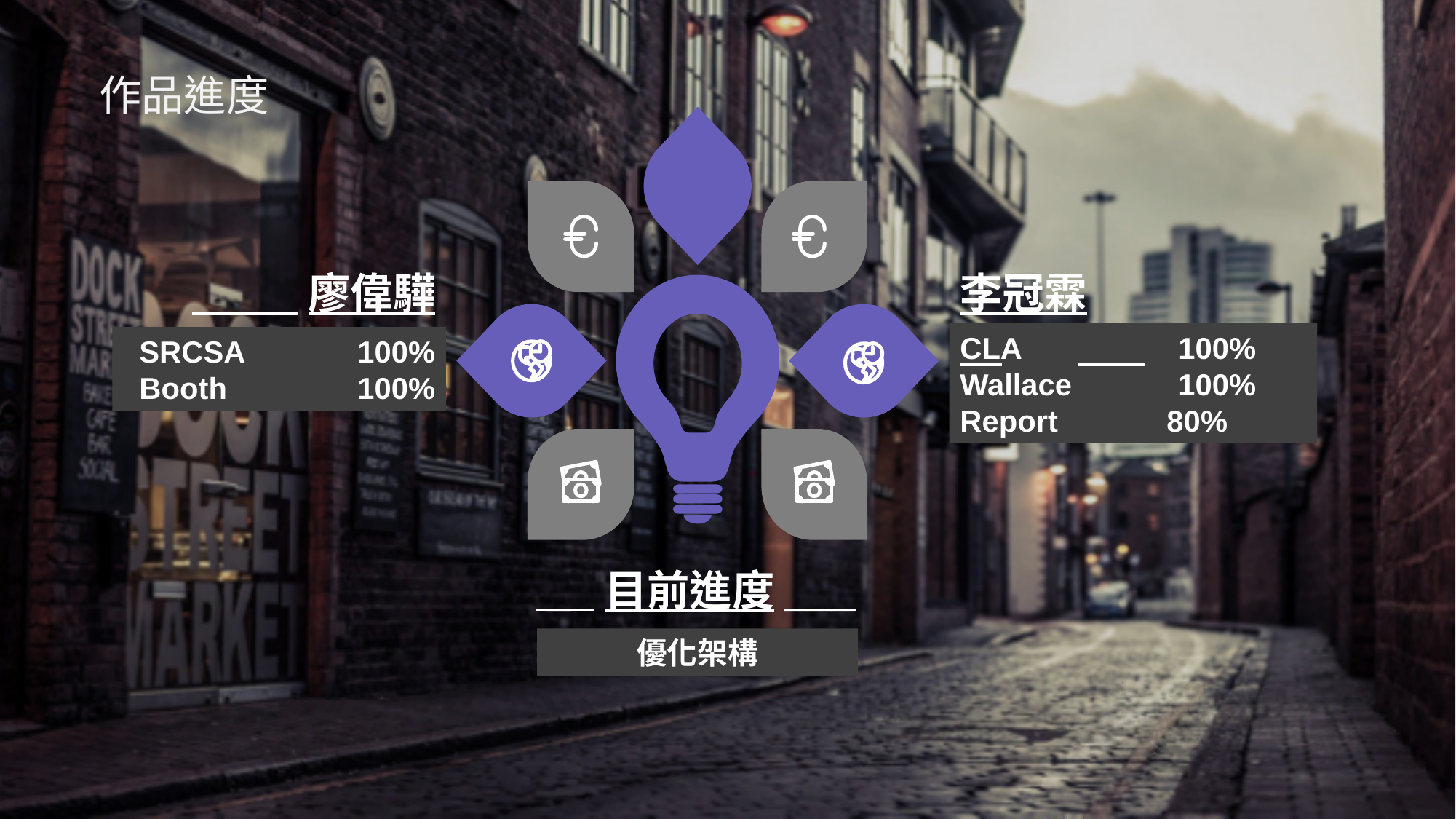

作品進度

           廖偉驊
李冠霖
CLA 		100%
Wallace	100%
Report             80%
SRCSA 	100%
Booth 		100%
 _  目前進度___
優化架構